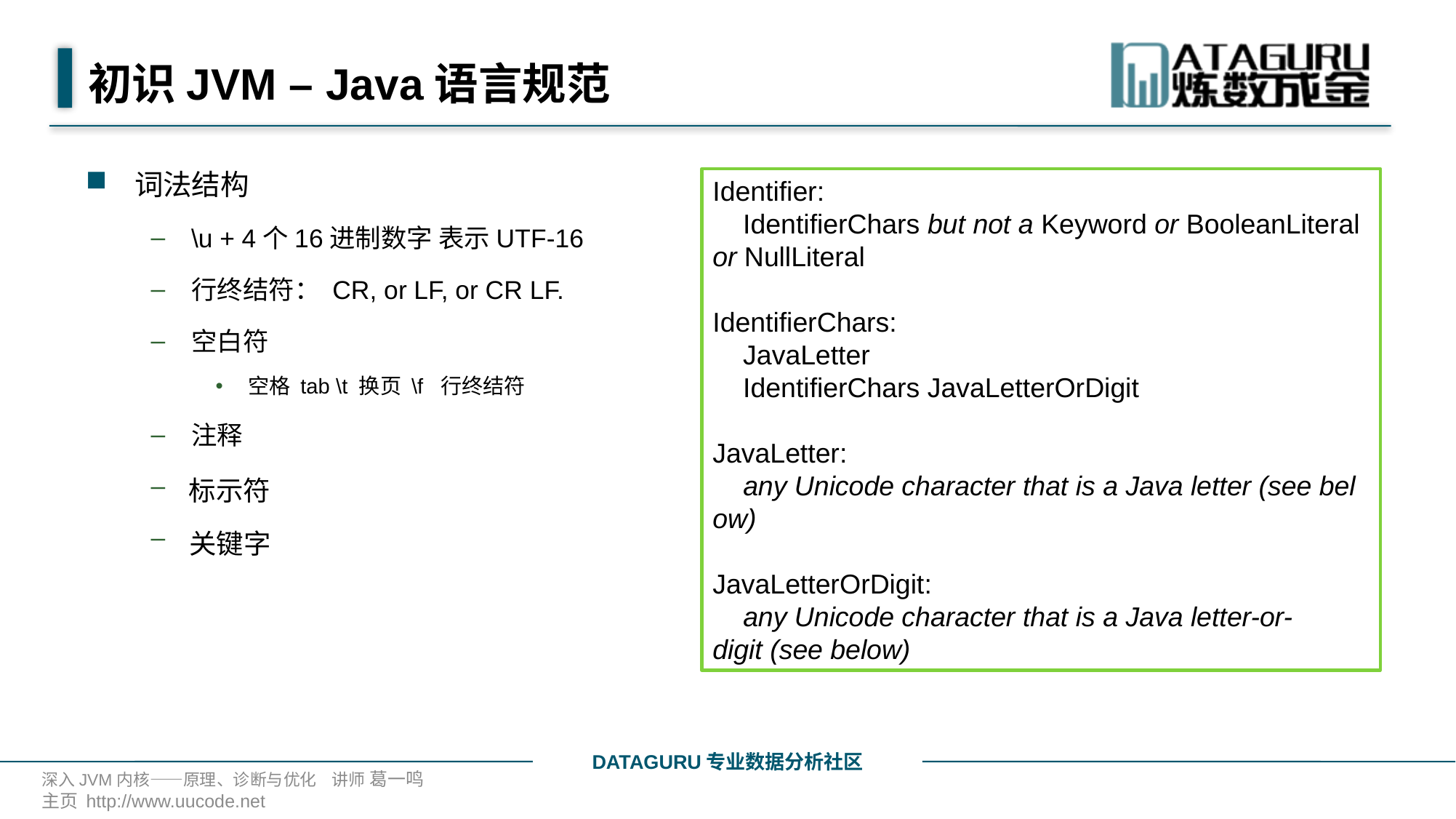

# 初识JVM – Java语言规范
词法结构
\u + 4个16进制数字 表示UTF-16
行终结符： CR, or LF, or CR LF.
空白符
空格 tab \t 换页 \f  行终结符
注释

Identifier:
    IdentifierChars but not a Keyword or BooleanLiteral or NullLiteral
IdentifierChars:
    JavaLetter
    IdentifierChars JavaLetterOrDigit
JavaLetter:
    any Unicode character that is a Java letter (see below)
JavaLetterOrDigit:
    any Unicode character that is a Java letter-or-digit (see below)
标示符
关键字